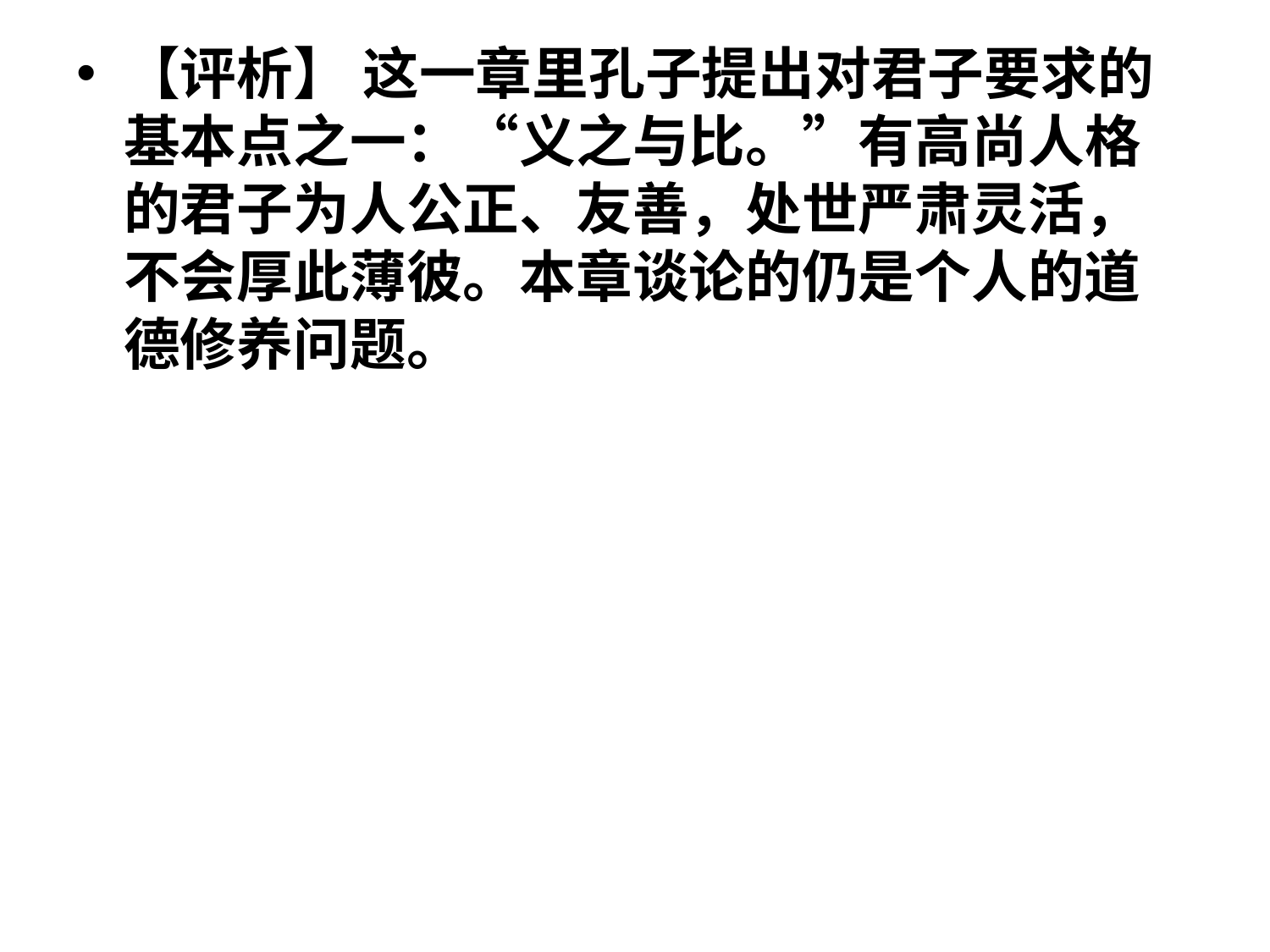

# 【评析】 这一章里孔子提出对君子要求的基本点之一：“义之与比。”有高尚人格的君子为人公正、友善，处世严肃灵活，不会厚此薄彼。本章谈论的仍是个人的道德修养问题。